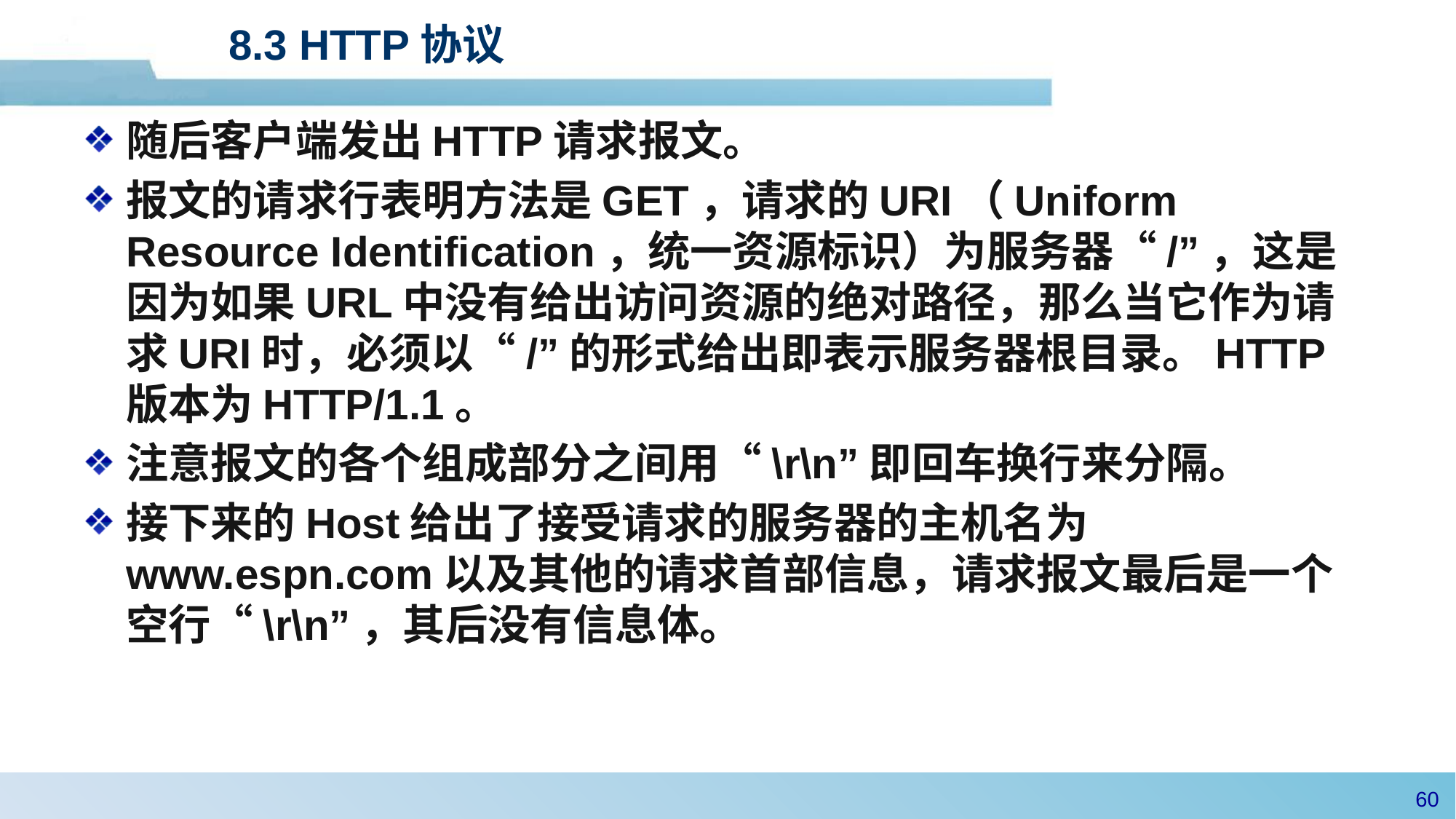

# 8.3 HTTP协议
随后客户端发出HTTP请求报文。
报文的请求行表明方法是GET，请求的URI（Uniform Resource Identification，统一资源标识）为服务器“/”，这是因为如果URL中没有给出访问资源的绝对路径，那么当它作为请求URI时，必须以“/”的形式给出即表示服务器根目录。HTTP版本为HTTP/1.1。
注意报文的各个组成部分之间用“\r\n”即回车换行来分隔。
接下来的Host给出了接受请求的服务器的主机名为www.espn.com以及其他的请求首部信息，请求报文最后是一个空行“\r\n”，其后没有信息体。
60